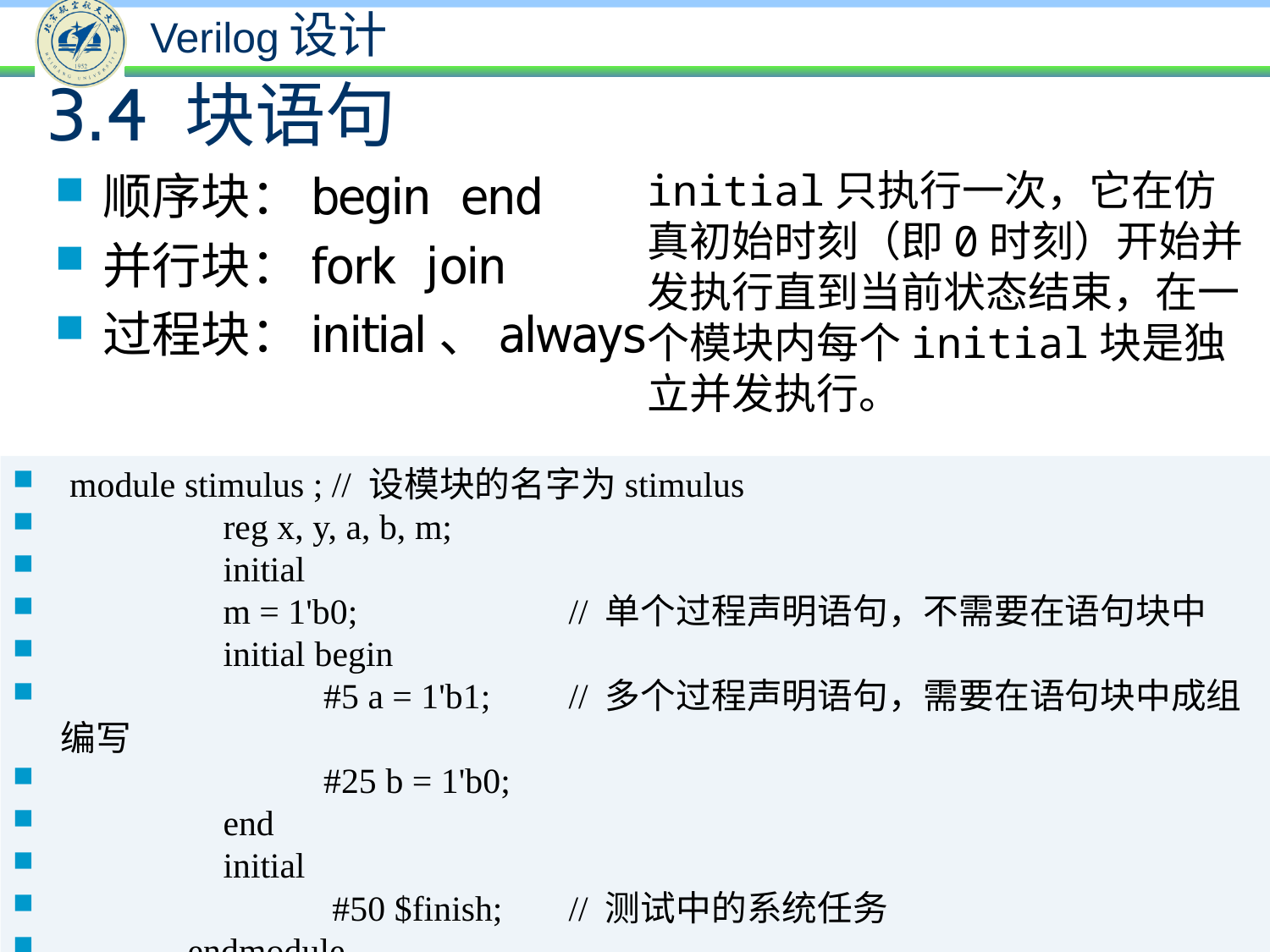

3.4 块语句
initial只执行一次，它在仿真初始时刻（即0时刻）开始并发执行直到当前状态结束，在一个模块内每个initial块是独立并发执行。
顺序块：begin  end
并行块：fork  join
过程块：initial、always

 module stimulus ; // 设模块的名字为stimulus
	    reg x, y, a, b, m;
	    initial
	    m = 1'b0; 		// 单个过程声明语句，不需要在语句块中
	    initial 	begin
		 #5 a = 1'b1; 	// 多个过程声明语句，需要在语句块中成组编写
		 #25 b = 1'b0;
	    end
	    initial
		  #50 $finish; 	// 测试中的系统任务
	endmodule
20